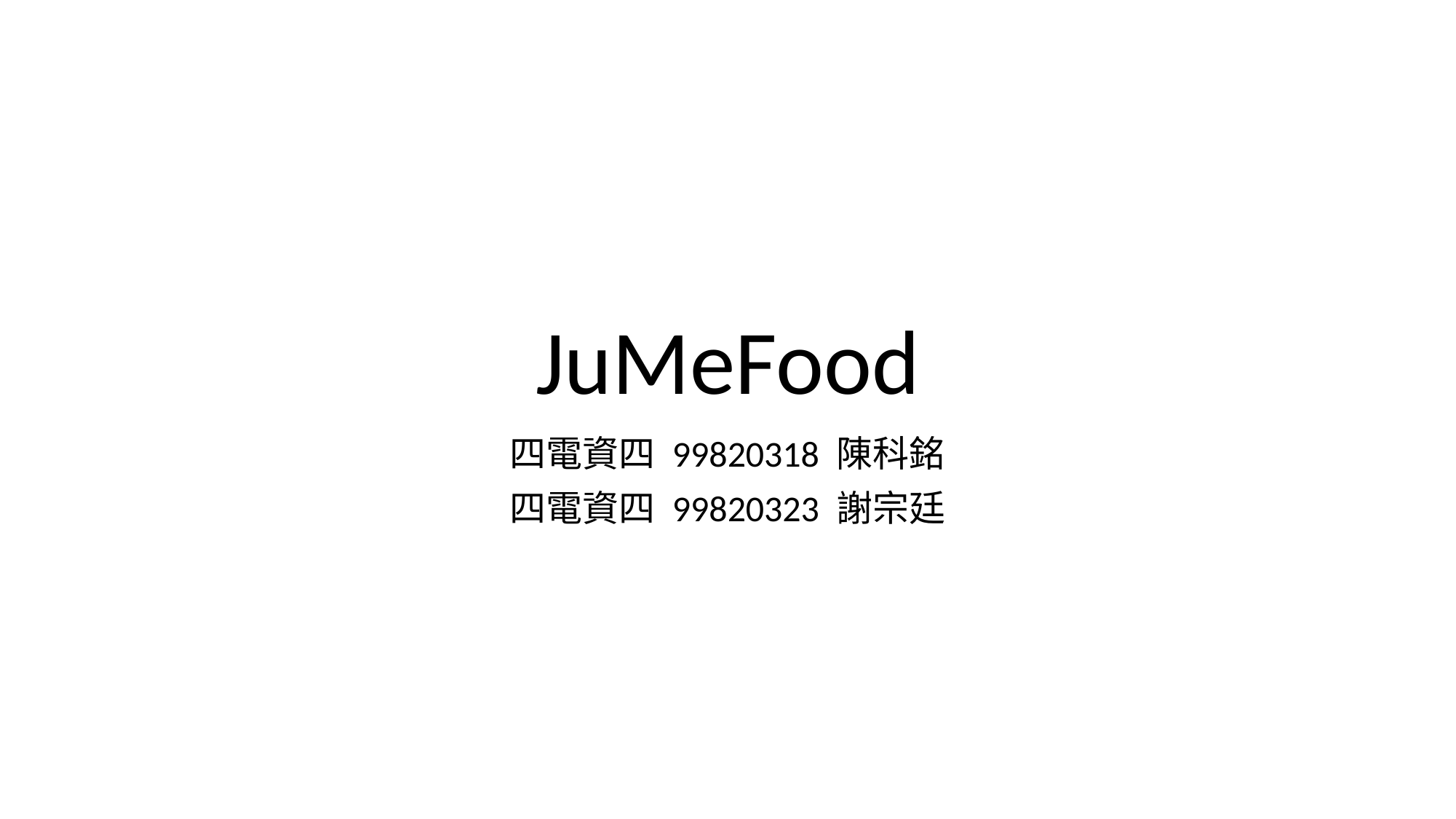

# JuMeFood
四電資四 99820318 陳科銘
四電資四 99820323 謝宗廷